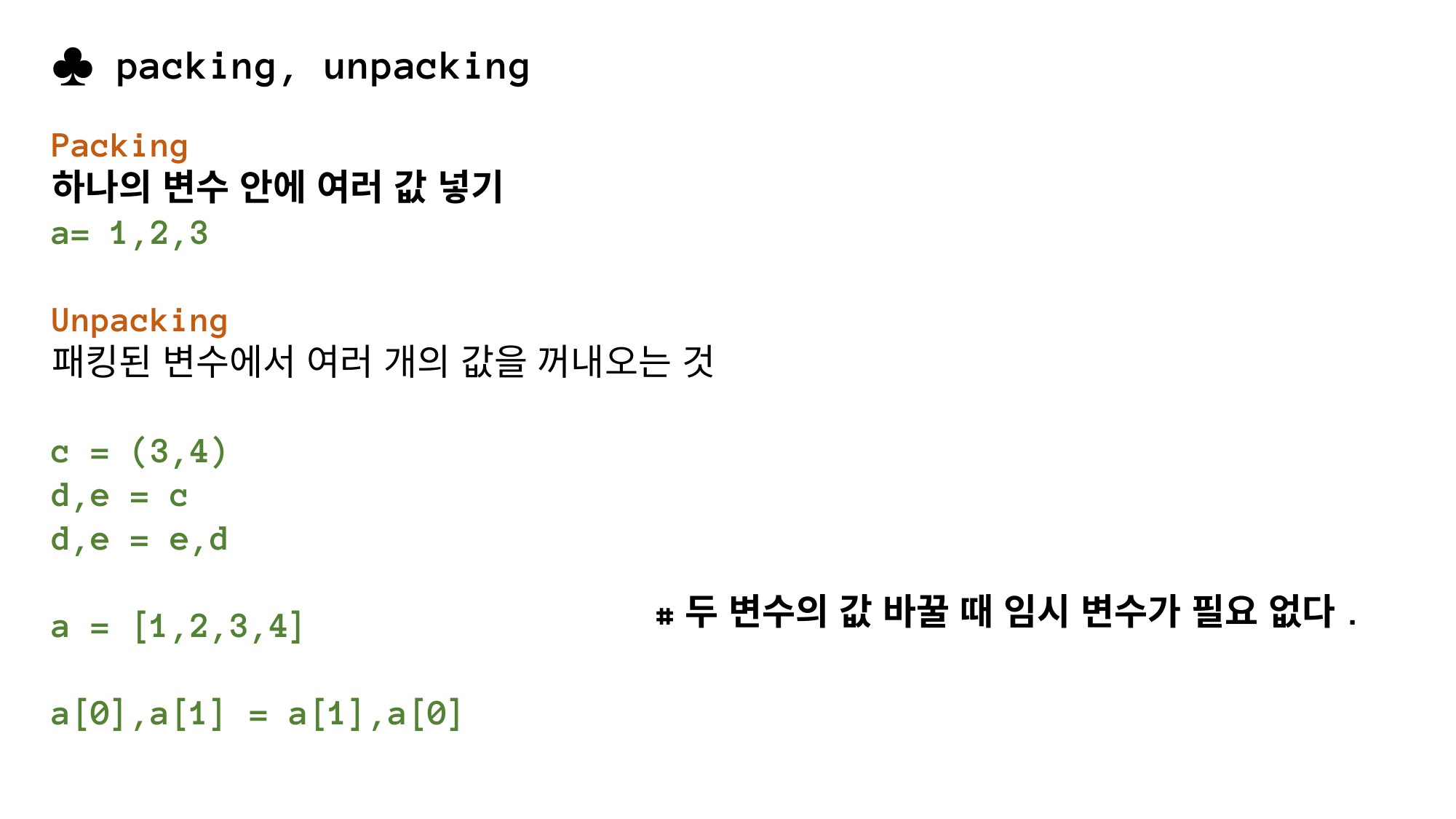

♣ packing, unpacking

Packing
하나의 변수 안에 여러 값 넣기
a= 1,2,3

Unpacking
패킹된 변수에서 여러 개의 값을 꺼내오는 것

c = (3,4)
d,e = c
d,e = e,d

a = [1,2,3,4]

a[0],a[1] = a[1],a[0]

#두 변수의 값 바꿀 때 임시 변수가 필요 없다.